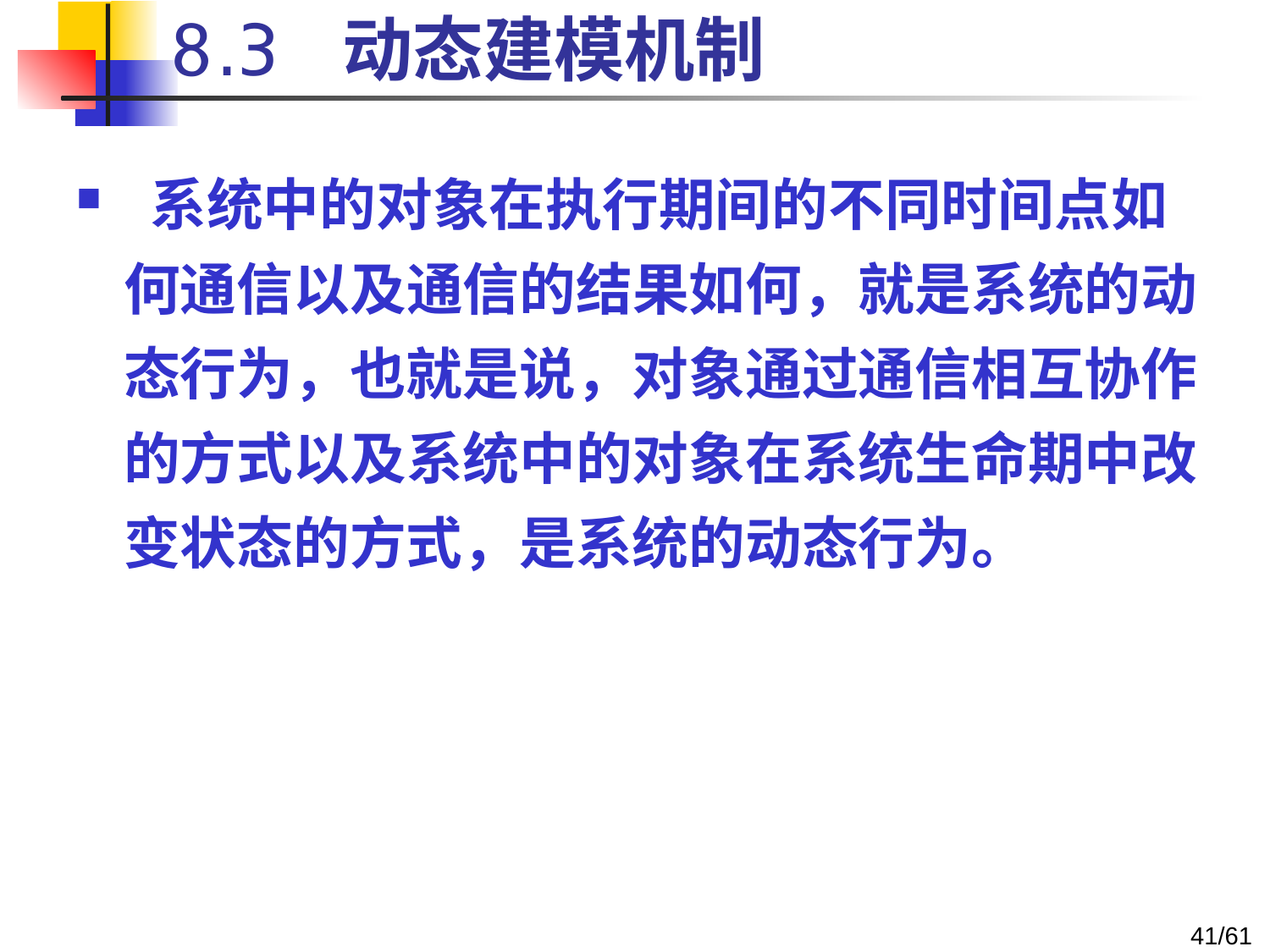

# 8.3  动态建模机制
 系统中的对象在执行期间的不同时间点如何通信以及通信的结果如何，就是系统的动态行为，也就是说，对象通过通信相互协作的方式以及系统中的对象在系统生命期中改变状态的方式，是系统的动态行为。
41/61